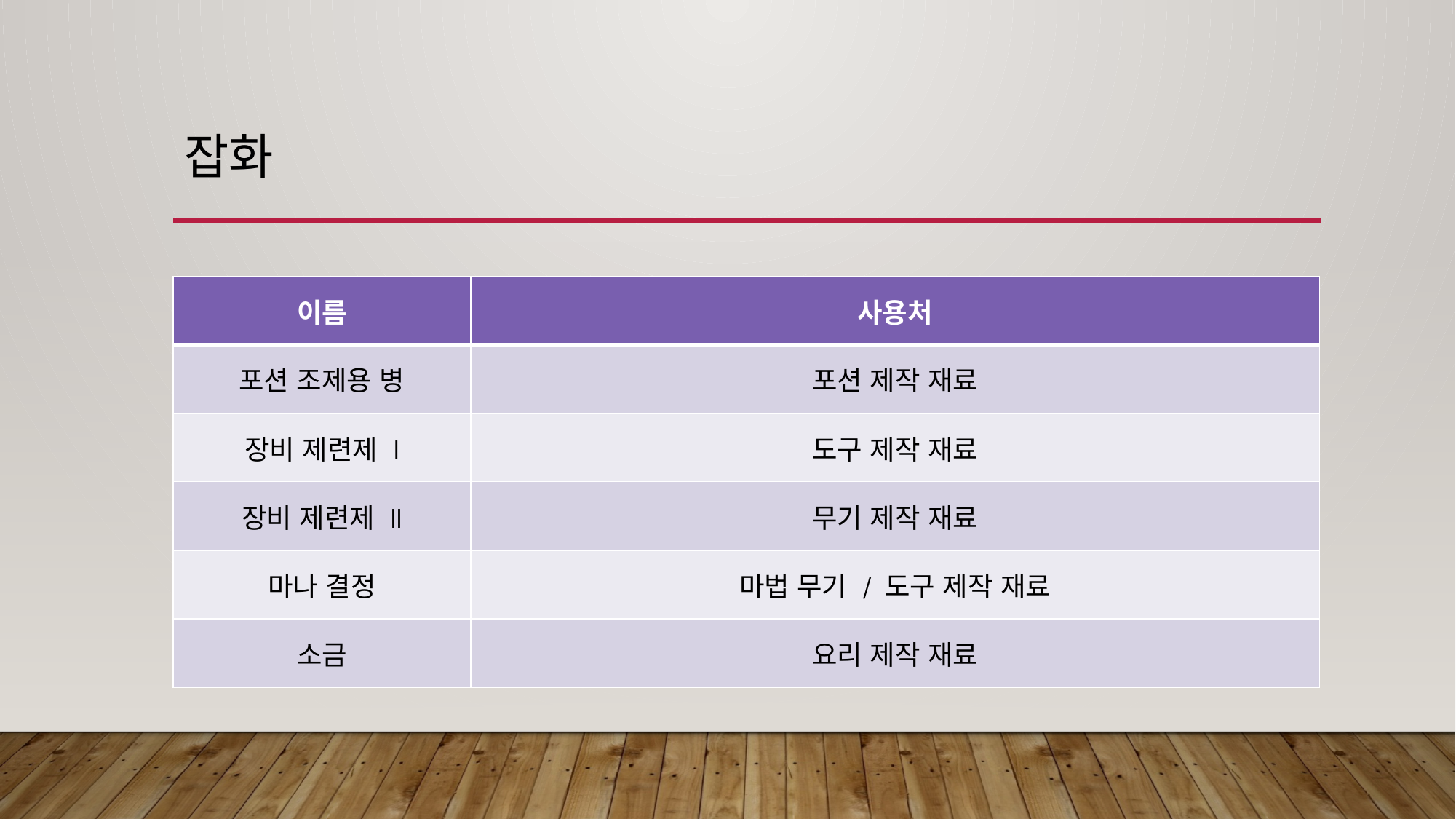

# 잡화
| 이름 | 사용처 |
| --- | --- |
| 포션 조제용 병 | 포션 제작 재료 |
| 장비 제련제 I | 도구 제작 재료 |
| 장비 제련제 II | 무기 제작 재료 |
| 마나 결정 | 마법 무기 / 도구 제작 재료 |
| 소금 | 요리 제작 재료 |